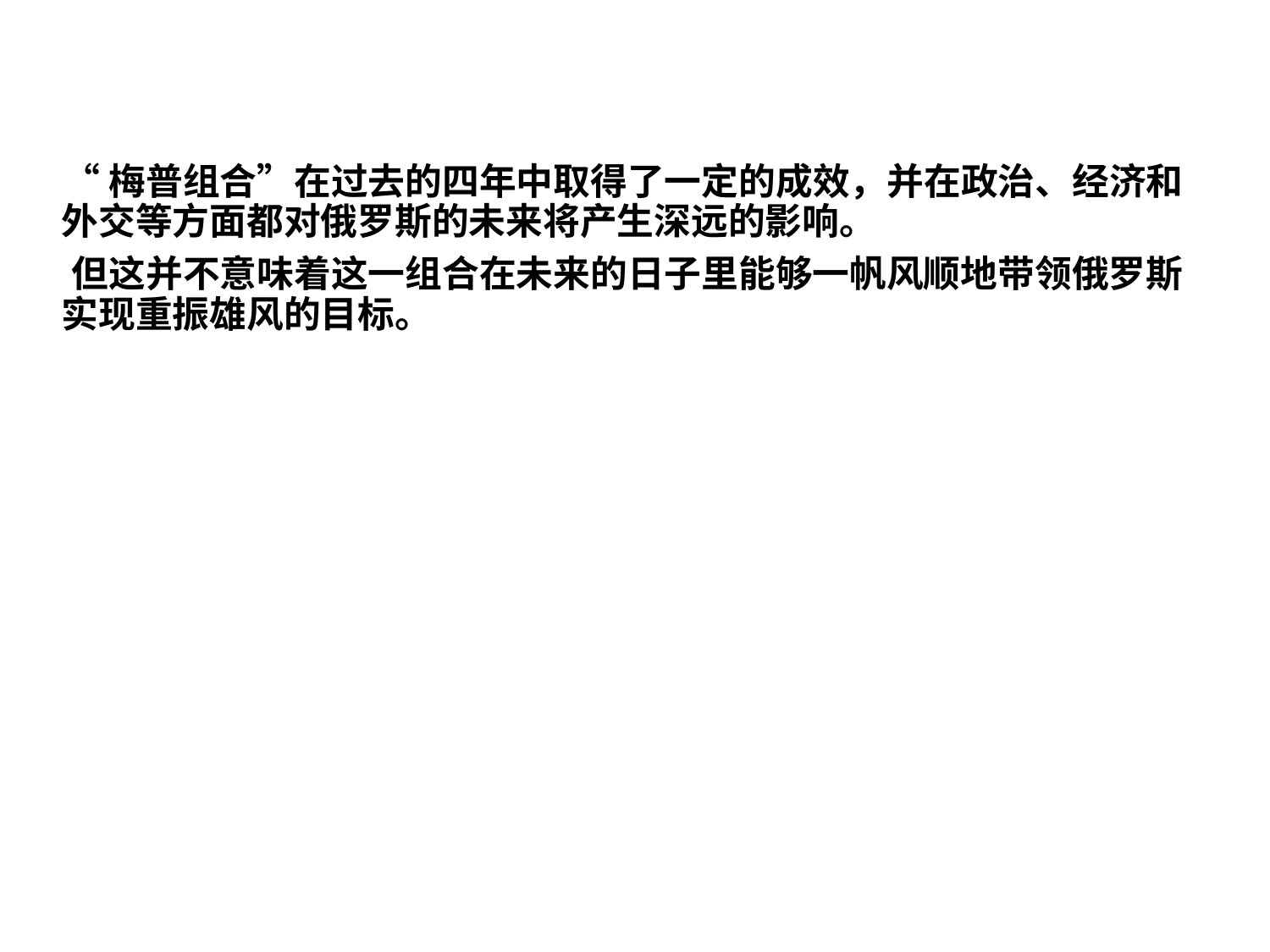

“梅普组合”在过去的四年中取得了一定的成效，并在政治、经济和外交等方面都对俄罗斯的未来将产生深远的影响。
   但这并不意味着这一组合在未来的日子里能够一帆风顺地带领俄罗斯实现重振雄风的目标。